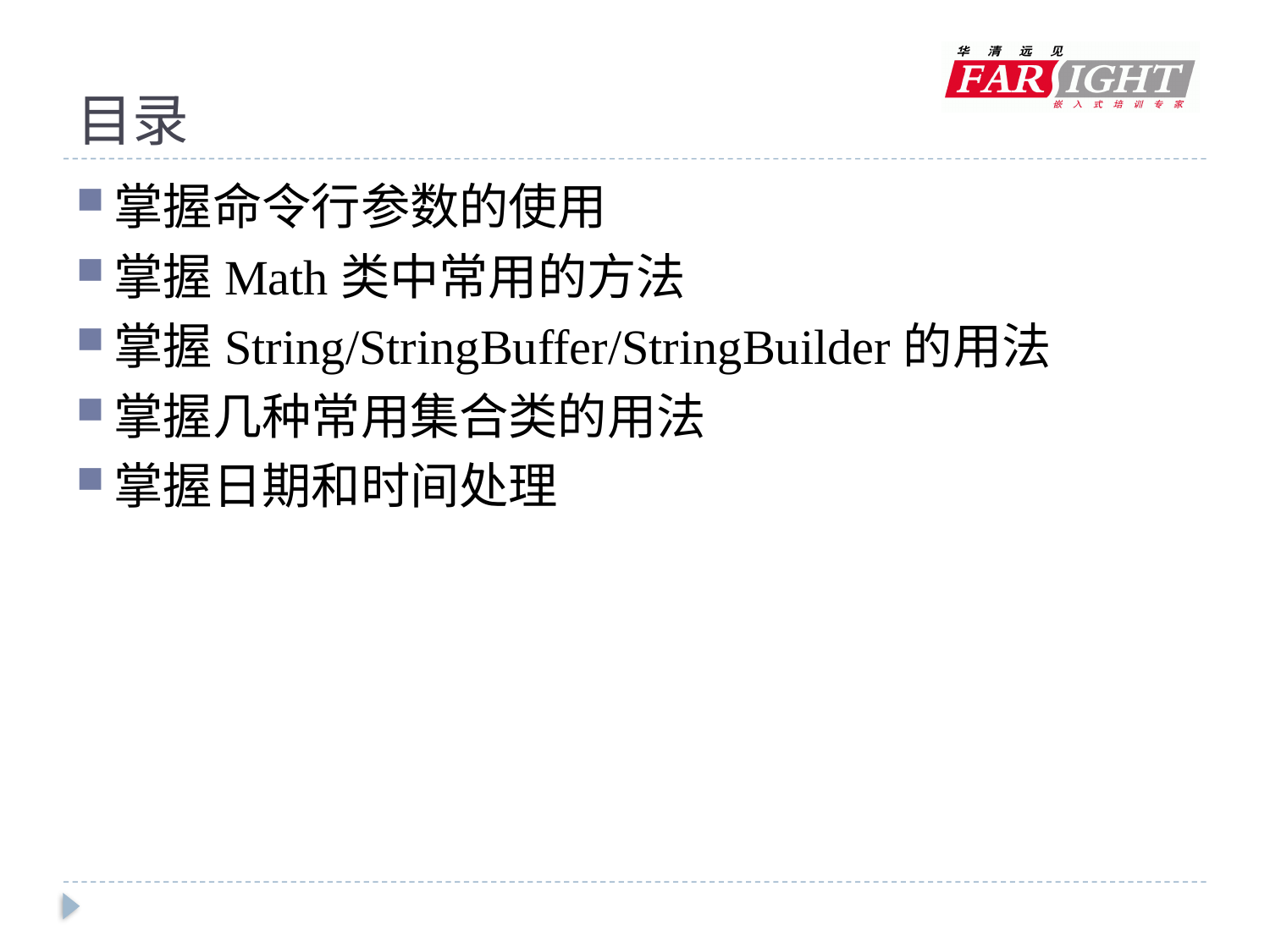

# 目录
掌握命令行参数的使用
掌握Math类中常用的方法
掌握String/StringBuffer/StringBuilder的用法
掌握几种常用集合类的用法
掌握日期和时间处理